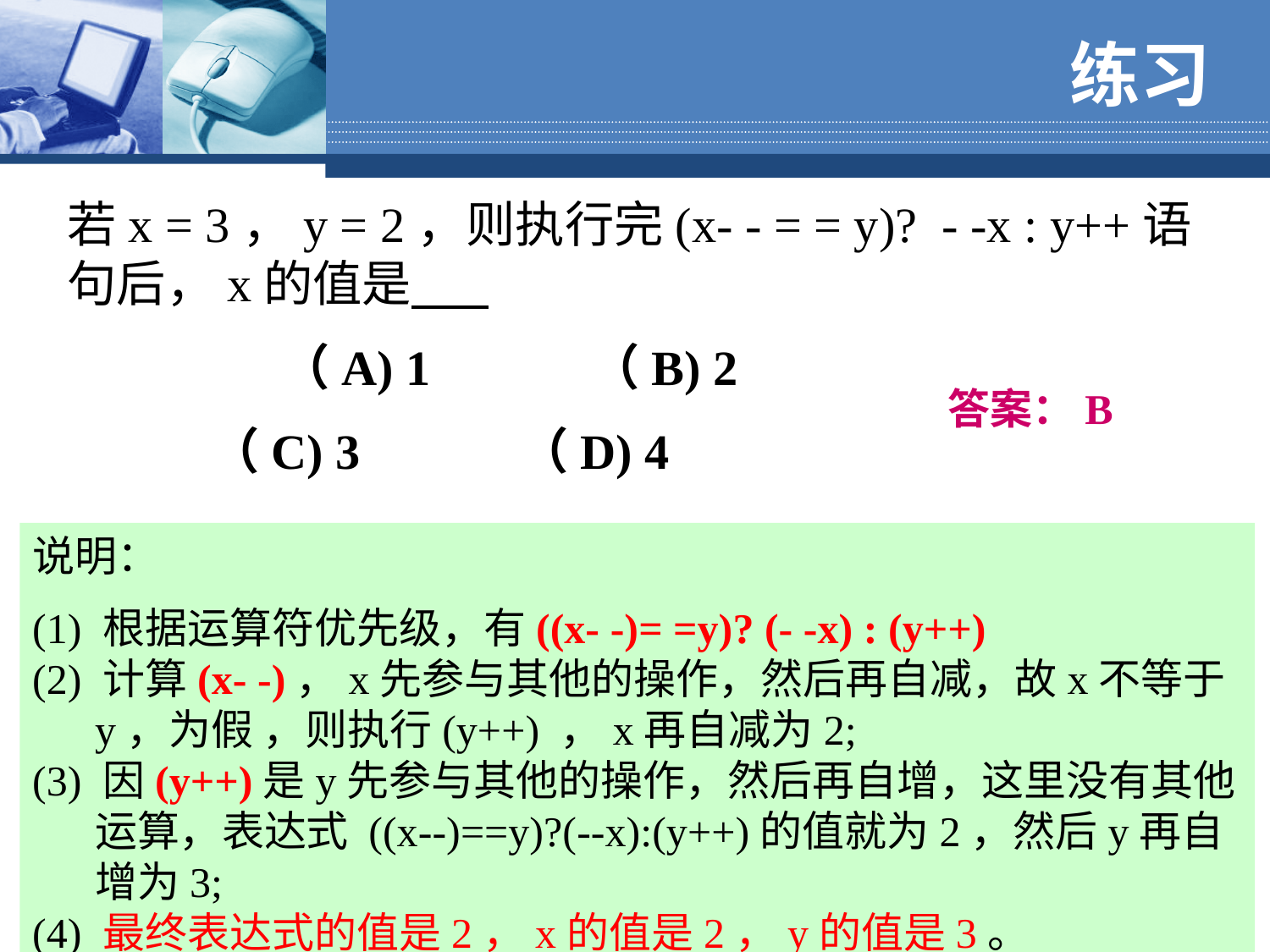

练习
若x = 3，y = 2，则执行完(x- - = = y)?  - -x : y++语句后，x的值是
	 （A) 1            （B) 2
      （C) 3            （D) 4
答案：B
说明：
(1) 根据运算符优先级，有((x- -)= =y)? (- -x) : (y++)
(2) 计算(x- -)，x先参与其他的操作，然后再自减，故x不等于y，为假 ，则执行(y++) ，x再自减为2;
(3) 因(y++)是y先参与其他的操作，然后再自增，这里没有其他运算，表达式 ((x--)==y)?(--x):(y++)的值就为2，然后y再自增为3;
(4) 最终表达式的值是2，x的值是2，y的值是3。